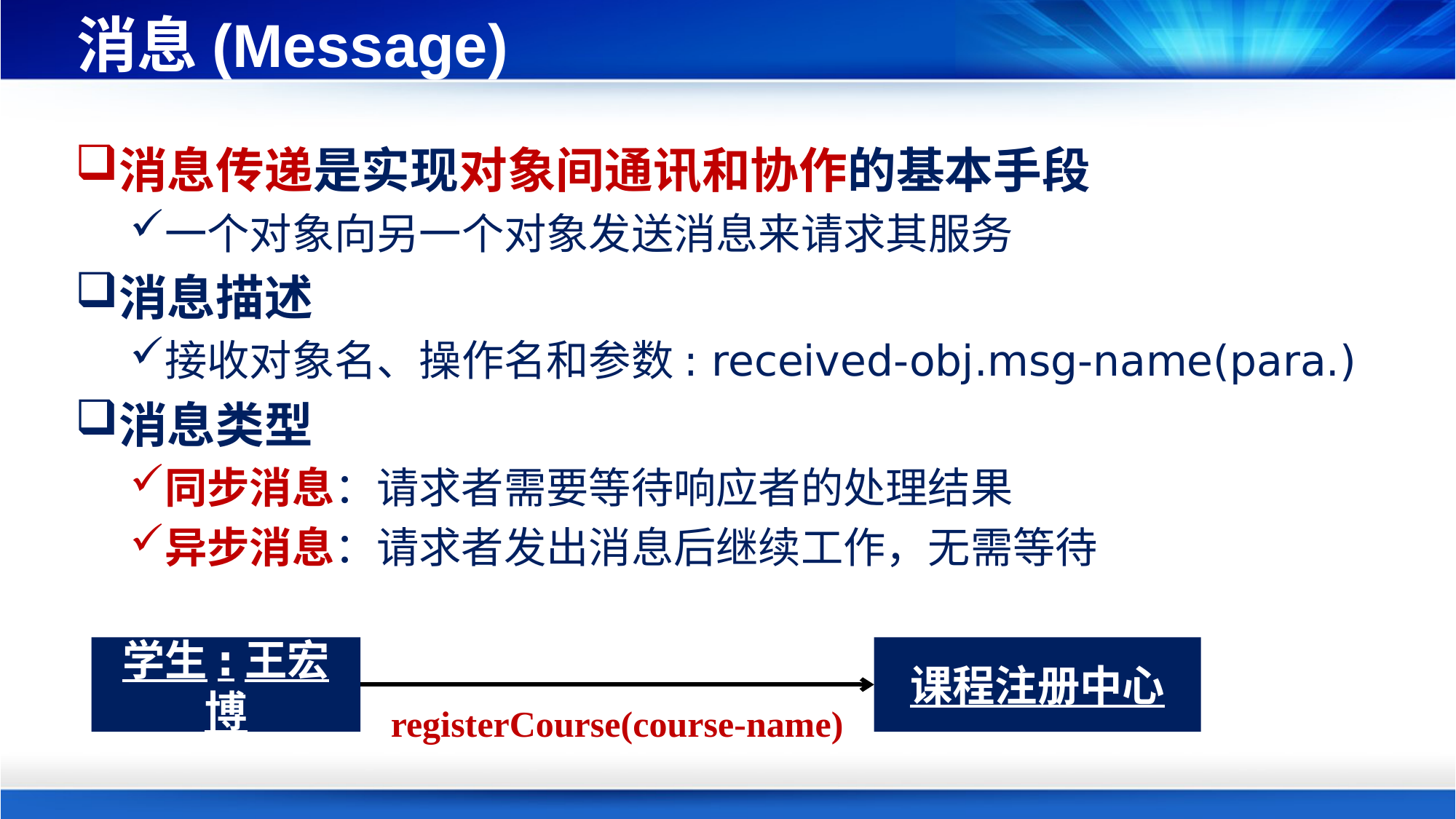

# 消息(Message)
消息传递是实现对象间通讯和协作的基本手段
一个对象向另一个对象发送消息来请求其服务
消息描述
接收对象名、操作名和参数: received-obj.msg-name(para.)
消息类型
同步消息：请求者需要等待响应者的处理结果
异步消息：请求者发出消息后继续工作，无需等待
课程注册中心
学生:王宏博
registerCourse(course-name)